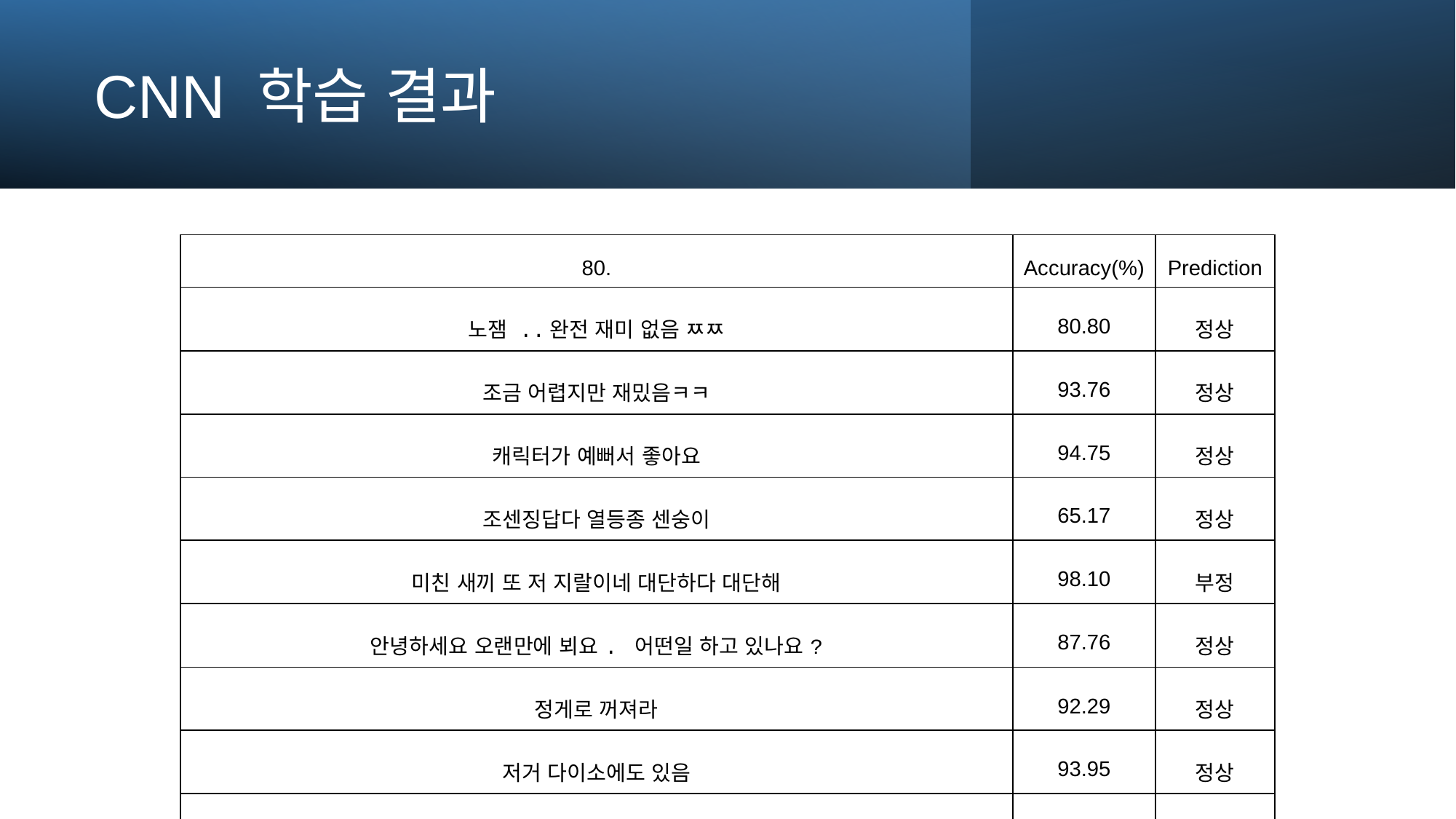

# CNN 학습 결과
| 80. | Accuracy(%) | Prediction |
| --- | --- | --- |
| 노잼 ..완전 재미 없음 ㅉㅉ | 80.80 | 정상 |
| 조금 어렵지만 재밌음ㅋㅋ | 93.76 | 정상 |
| 캐릭터가 예뻐서 좋아요 | 94.75 | 정상 |
| 조센징답다 열등종 센숭이 | 65.17 | 정상 |
| 미친 새끼 또 저 지랄이네 대단하다 대단해 | 98.10 | 부정 |
| 안녕하세요 오랜만에 뵈요. 어떤일 하고 있나요? | 87.76 | 정상 |
| 정게로 꺼져라 | 92.29 | 정상 |
| 저거 다이소에도 있음 | 93.95 | 정상 |
| 어떻게 됐건 민주당이 180석인데 건드리기 힘들지 병신련아 ㅋㅋㅋㅋㅋㅋㅋㅋ | 63.11 | 부정 |